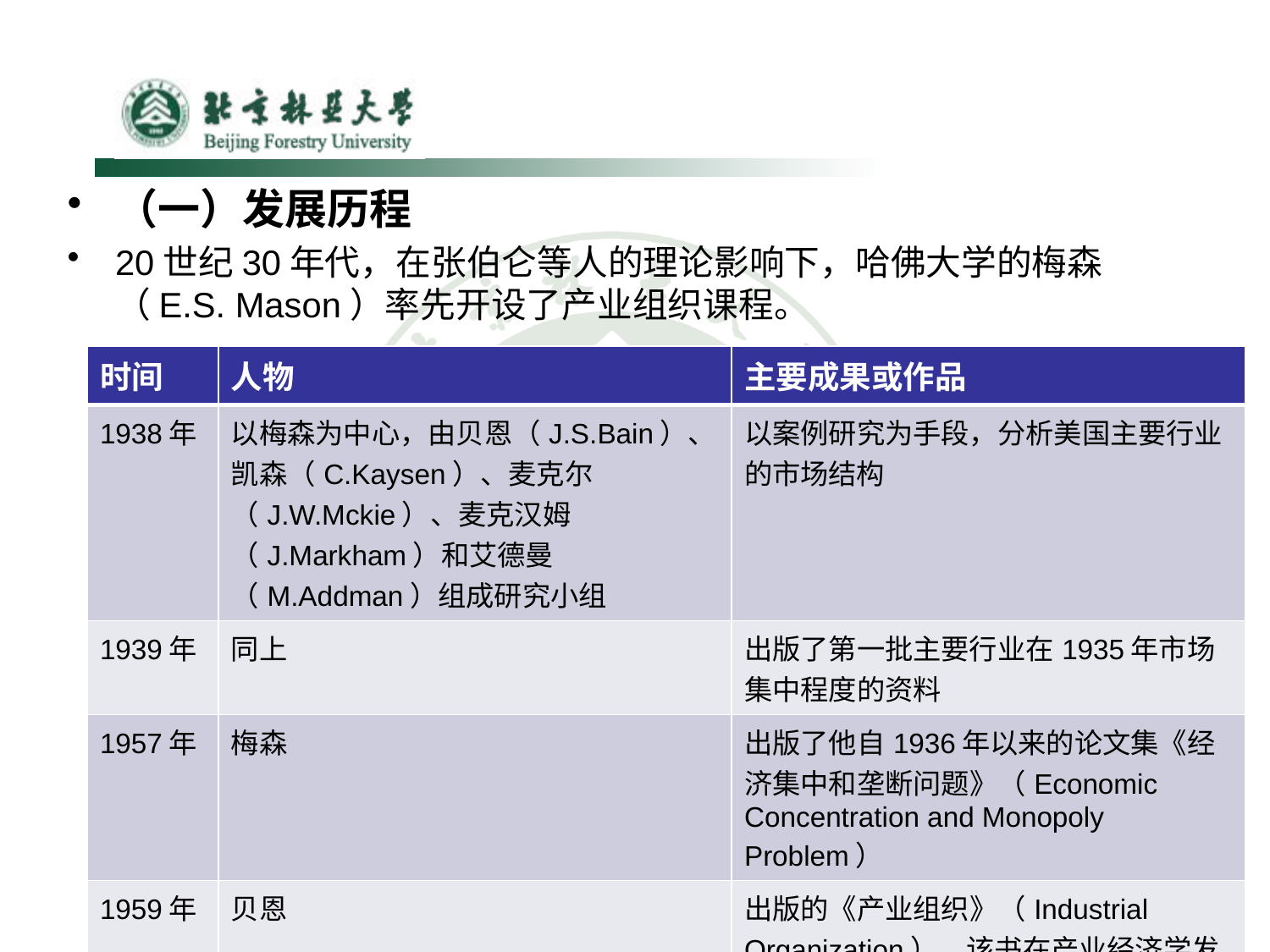

#
（一）发展历程
20世纪30年代，在张伯仑等人的理论影响下，哈佛大学的梅森（E.S. Mason）率先开设了产业组织课程。
| 时间 | 人物 | 主要成果或作品 |
| --- | --- | --- |
| 1938年 | 以梅森为中心，由贝恩（J.S.Bain）、凯森（C.Kaysen）、麦克尔（J.W.Mckie）、麦克汉姆（J.Markham）和艾德曼（M.Addman）组成研究小组 | 以案例研究为手段，分析美国主要行业的市场结构 |
| 1939年 | 同上 | 出版了第一批主要行业在1935年市场集中程度的资料 |
| 1957年 | 梅森 | 出版了他自1936年以来的论文集《经济集中和垄断问题》（Economic Concentration and Monopoly Problem） |
| 1959年 | 贝恩 | 出版的《产业组织》（Industrial Organization），该书在产业经济学发展史上的意义在于提出了著名的“结构－绩效”范式或贝恩范式。 |